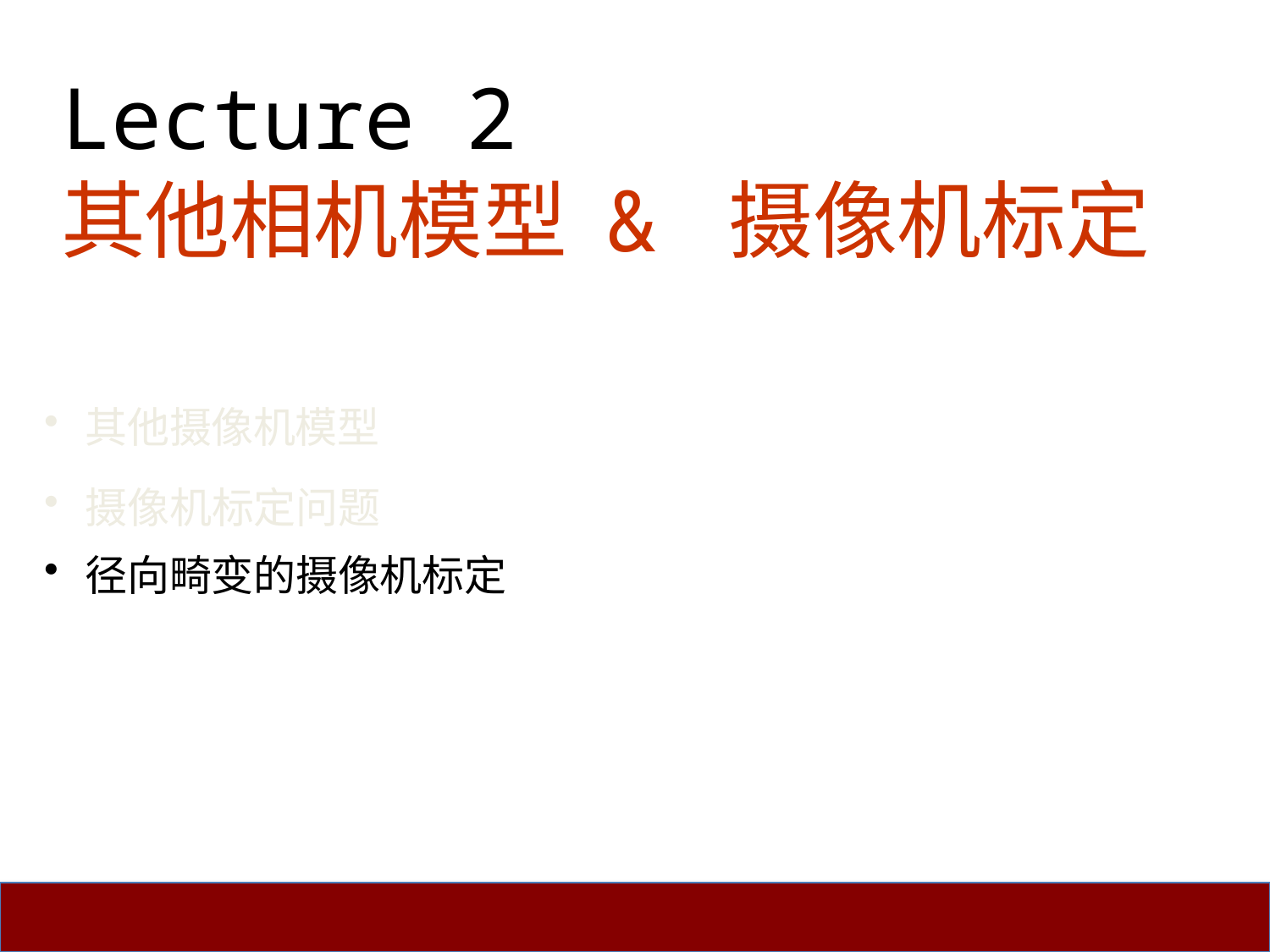

# Lecture 2
其他相机模型 & 摄像机标定
其他摄像机模型
摄像机标定问题
径向畸变的摄像机标定